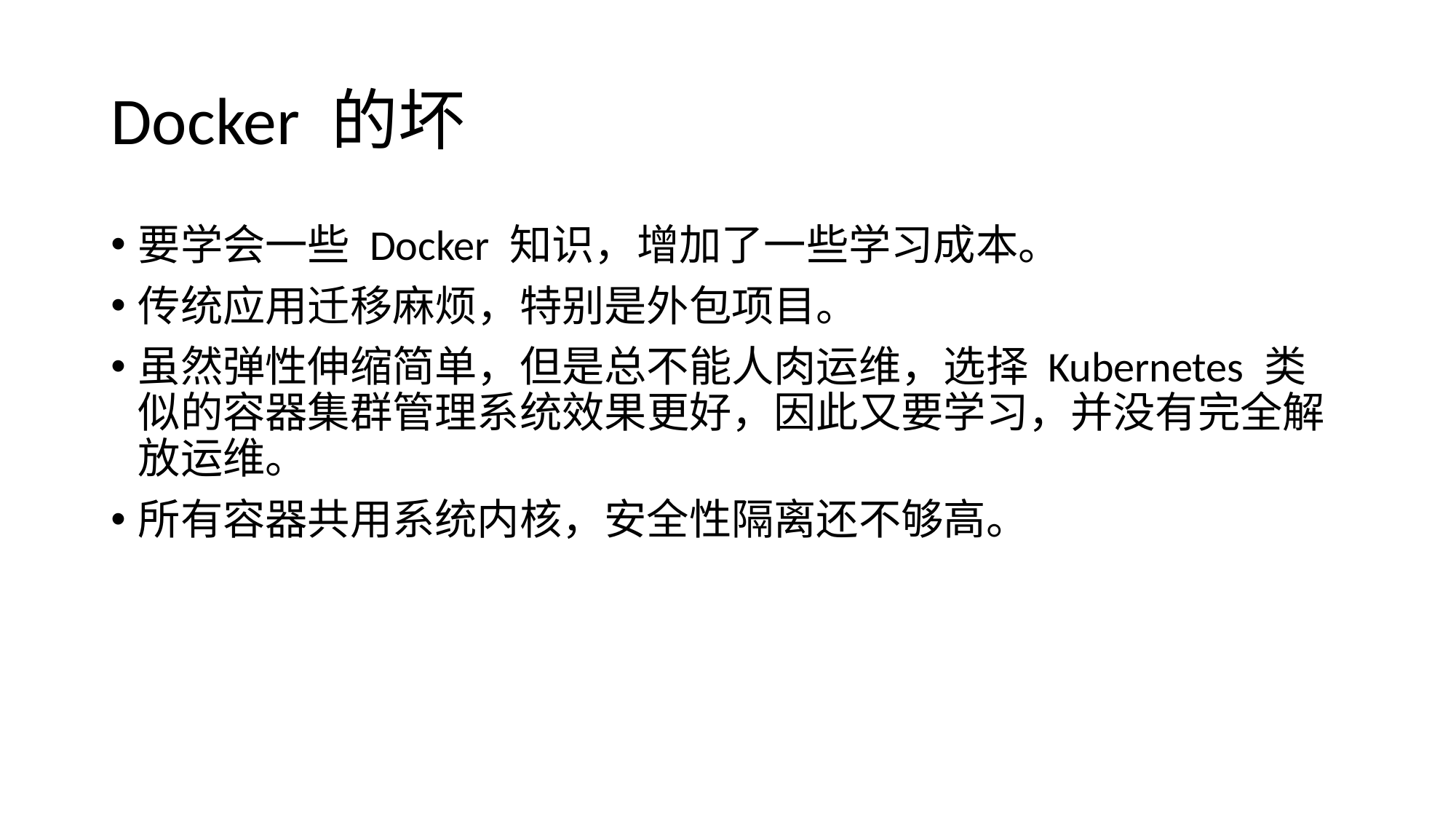

# Docker 的坏
要学会一些 Docker 知识，增加了一些学习成本。
传统应用迁移麻烦，特别是外包项目。
虽然弹性伸缩简单，但是总不能人肉运维，选择 Kubernetes 类似的容器集群管理系统效果更好，因此又要学习，并没有完全解放运维。
所有容器共用系统内核，安全性隔离还不够高。